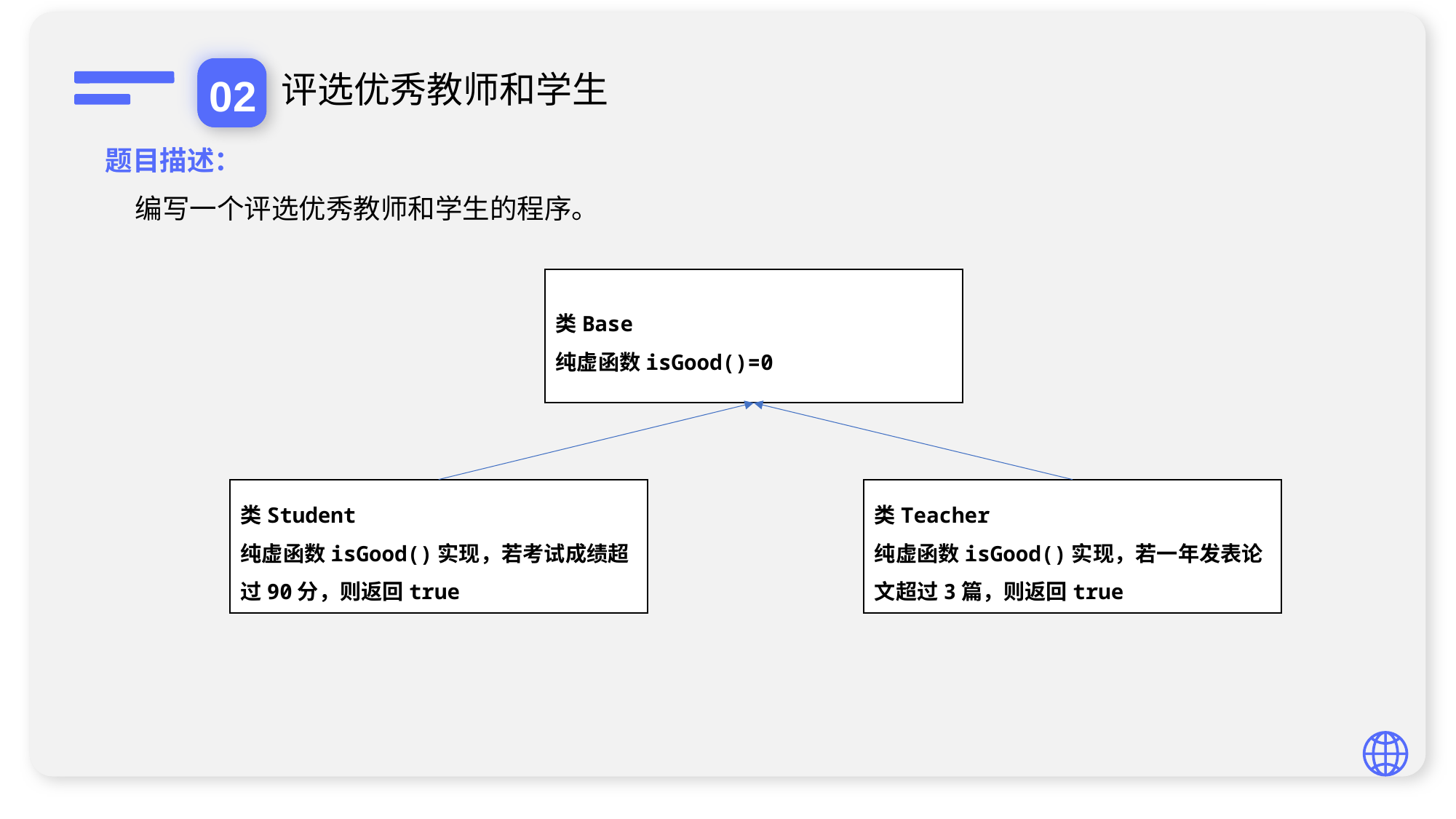

02
评选优秀教师和学生

题目描述：
编写一个评选优秀教师和学生的程序。
类Base
纯虚函数isGood()=0
类Student
纯虚函数isGood()实现，若考试成绩超过90分，则返回true
类Teacher
纯虚函数isGood()实现，若一年发表论文超过3篇，则返回true